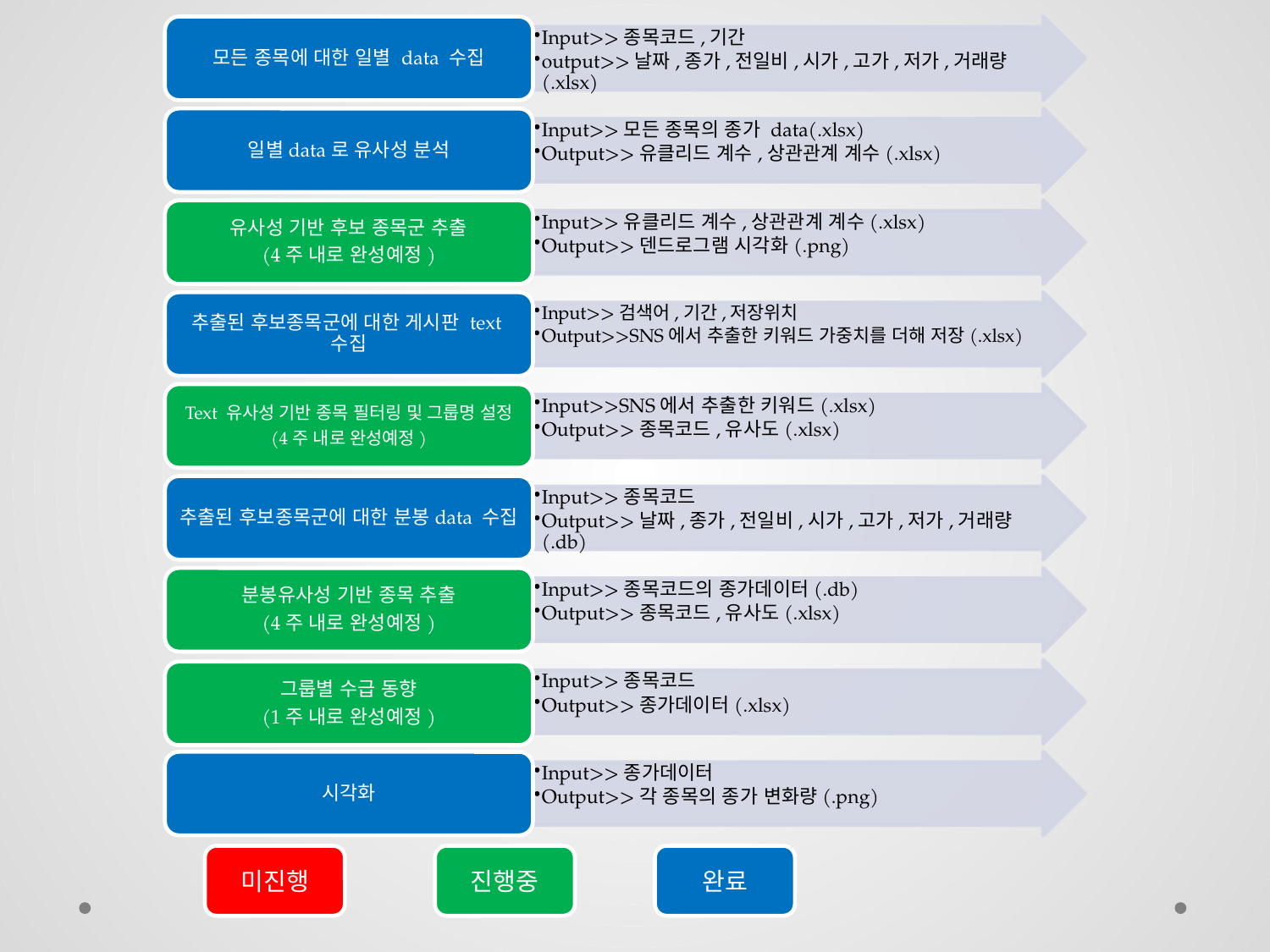

Input>>종목코드,기간
output>>날짜,종가,전일비,시가,고가,저가,거래량(.xlsx)
모든 종목에 대한 일별 data 수집
Input>>모든 종목의 종가 data(.xlsx)
Output>>유클리드 계수,상관관계 계수(.xlsx)
일별data로 유사성 분석
Input>>유클리드 계수,상관관계 계수(.xlsx)
Output>>덴드로그램 시각화(.png)
유사성 기반 후보 종목군 추출
(4주 내로 완성예정)
Input>>검색어,기간,저장위치
Output>>SNS에서 추출한 키워드 가중치를 더해 저장(.xlsx)
추출된 후보종목군에 대한 게시판 text수집
Input>>SNS에서 추출한 키워드(.xlsx)
Output>>종목코드,유사도(.xlsx)
Text 유사성 기반 종목 필터링 및 그룹명 설정
(4주 내로 완성예정)
Input>>종목코드
Output>>날짜,종가,전일비,시가,고가,저가,거래량(.db)
추출된 후보종목군에 대한 분봉data 수집
Input>>종목코드의 종가데이터(.db)
Output>>종목코드,유사도(.xlsx)
분봉유사성 기반 종목 추출
(4주 내로 완성예정)
Input>>종목코드
Output>>종가데이터(.xlsx)
그룹별 수급 동향
(1주 내로 완성예정)
Input>>종가데이터
Output>>각 종목의 종가 변화량(.png)
시각화
미진행
진행중
완료